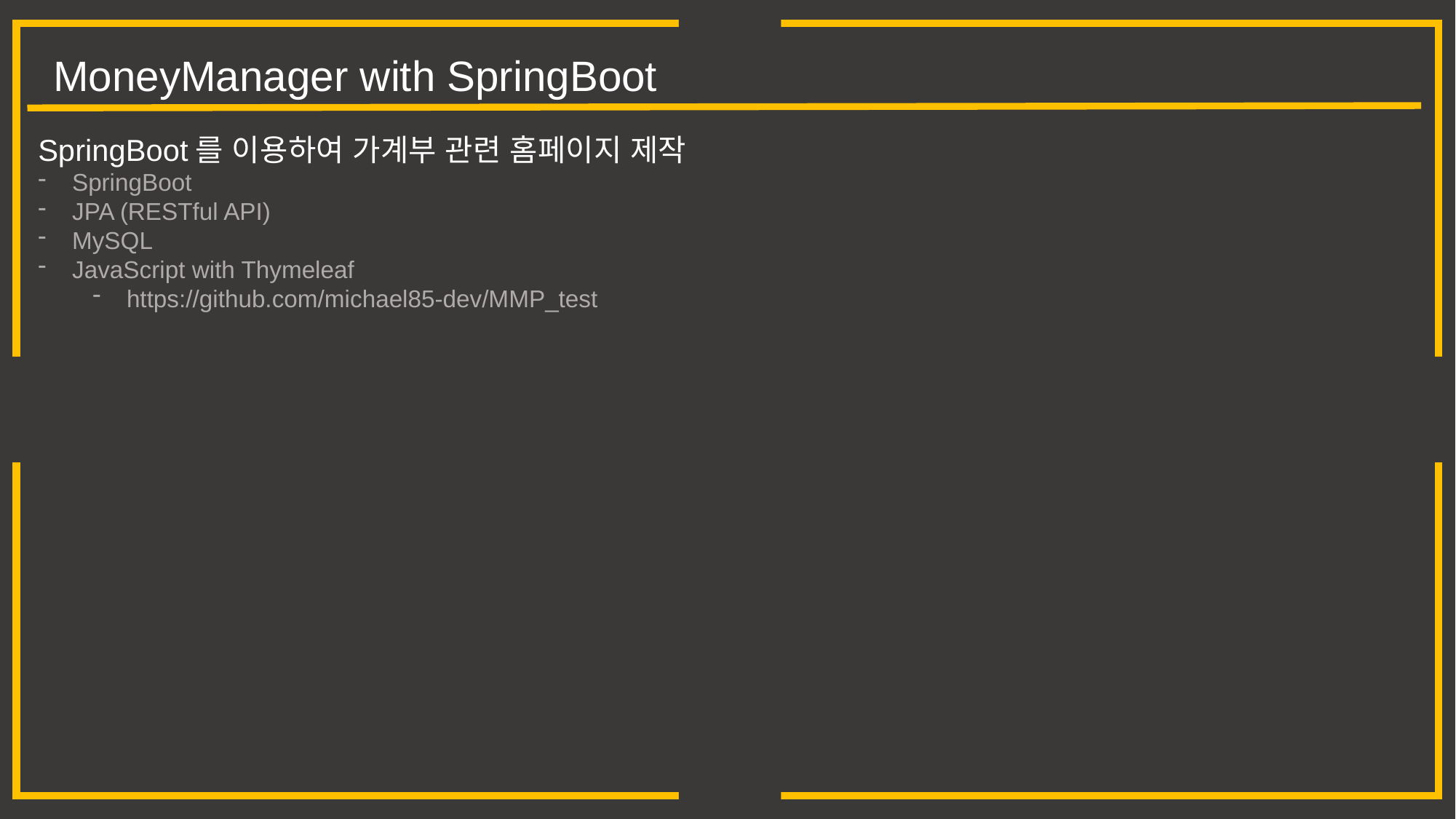

MoneyManager with SpringBoot
SpringBoot를 이용하여 가계부 관련 홈페이지 제작
SpringBoot
JPA (RESTful API)
MySQL
JavaScript with Thymeleaf
https://github.com/michael85-dev/MMP_test